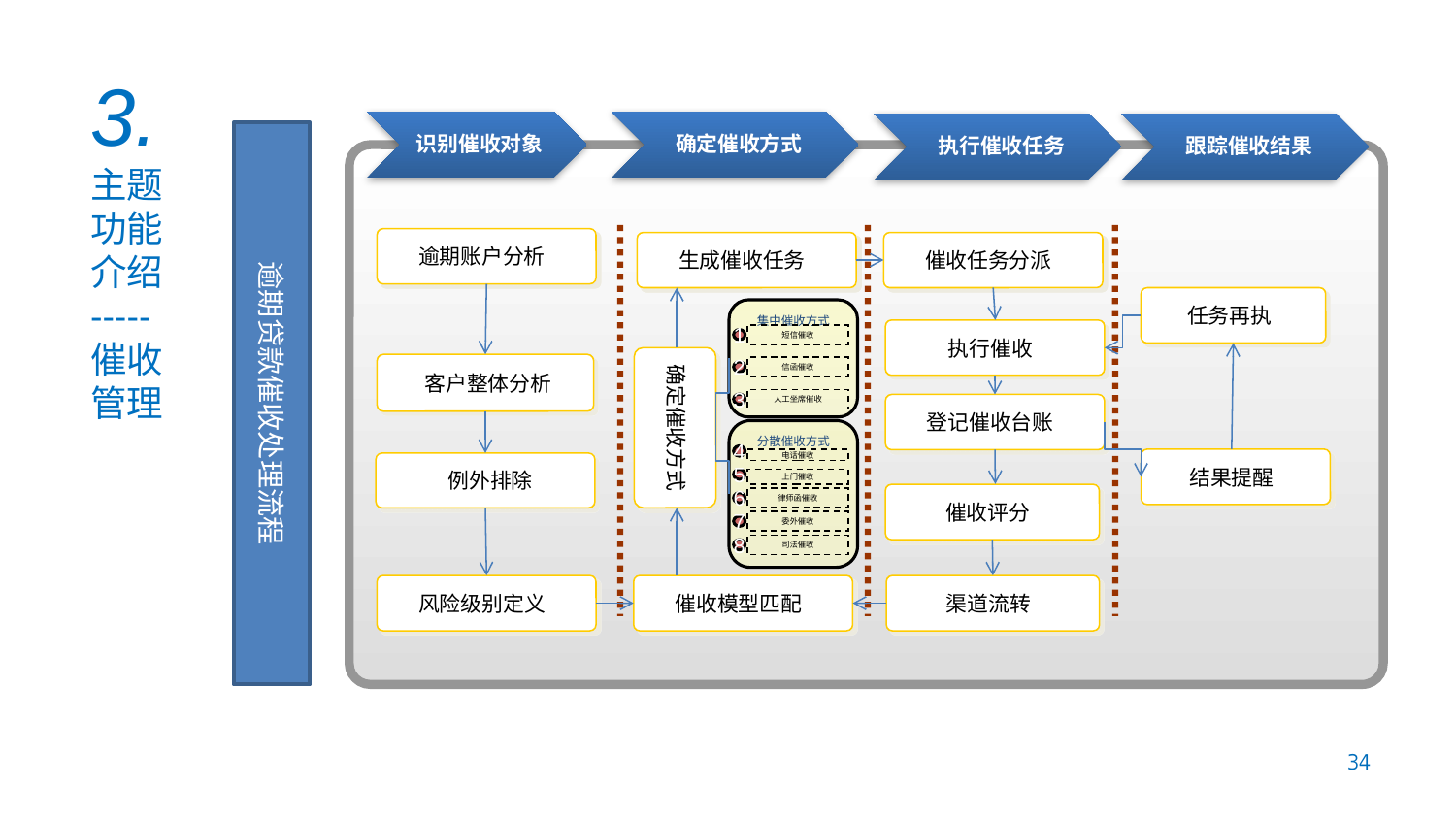

# 3. 主题 功能 介绍 ----- 催收 管理

识别催收对象

确定催收方式

执行催收任务

跟踪催收结果

逾期贷款催收处理流程

逾期账户分析

生成催收任务

催收任务分派

任务再执
集中催收方式

执行催收
短信催收
1

确定催收方式

客户整体分析
信函催收
2
人工坐席催收
3

登记催收台账
分散催收方式
4
电话催收

结果提醒

   例外排除
5
上门催收

催收评分
律师函催收
6
委外催收
7
司法催收
8

渠道流转

催收模型匹配

风险级别定义
34